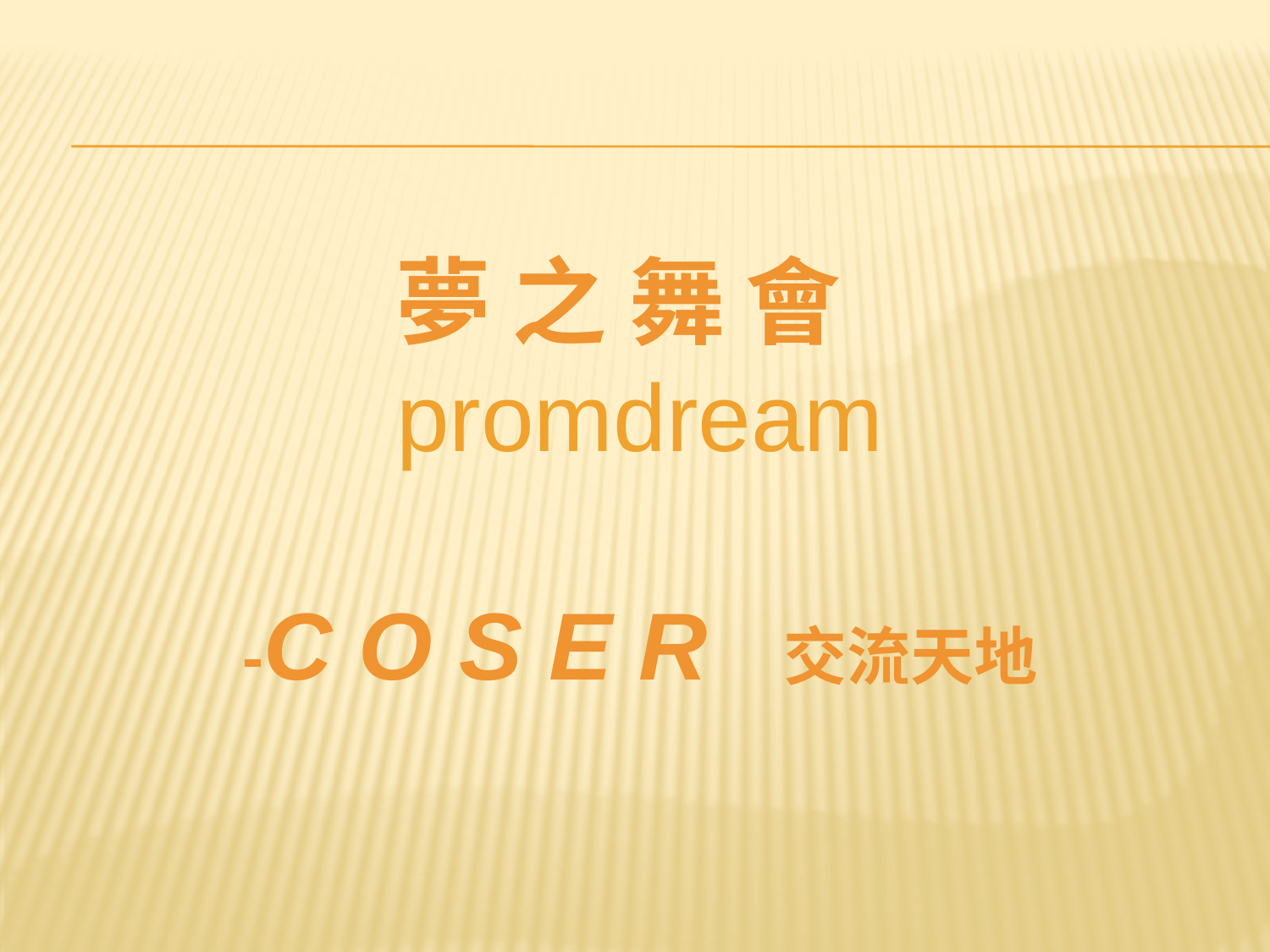

夢 之 舞 會
promdream
-C o s e r  交流天地